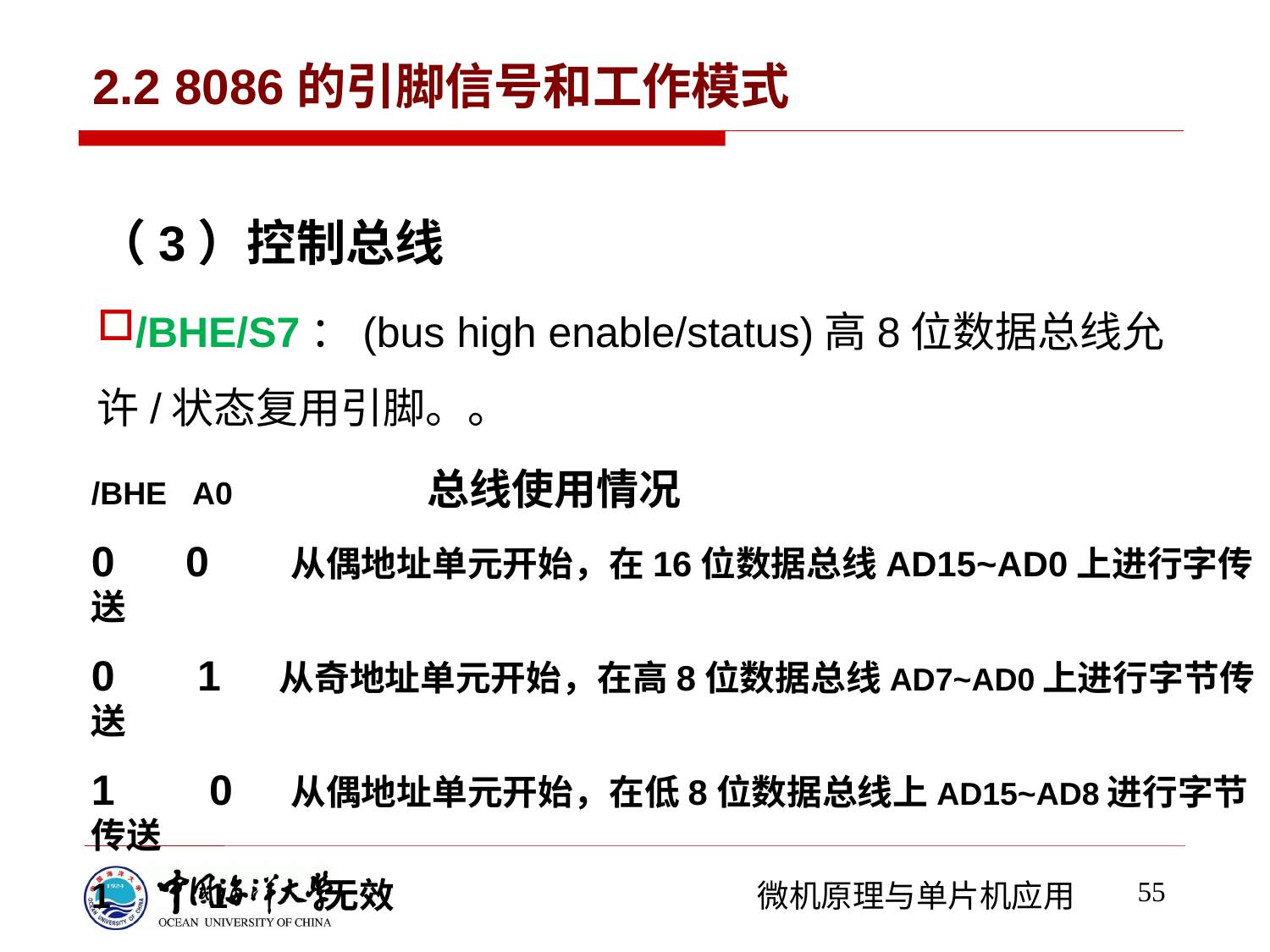

# 2.2 8086的引脚信号和工作模式
（3）控制总线
/BHE/S7：(bus high enable/status)高8位数据总线允许/状态复用引脚。。

/BHE   A0                     总线使用情况
0      0      从偶地址单元开始，在16位数据总线AD15~AD0上进行字传送
0       1    从奇地址单元开始，在高8位数据总线AD7~AD0上进行字节传送
1        0    从偶地址单元开始，在低8位数据总线上AD15~AD8进行字节传送
1          1         无效
55